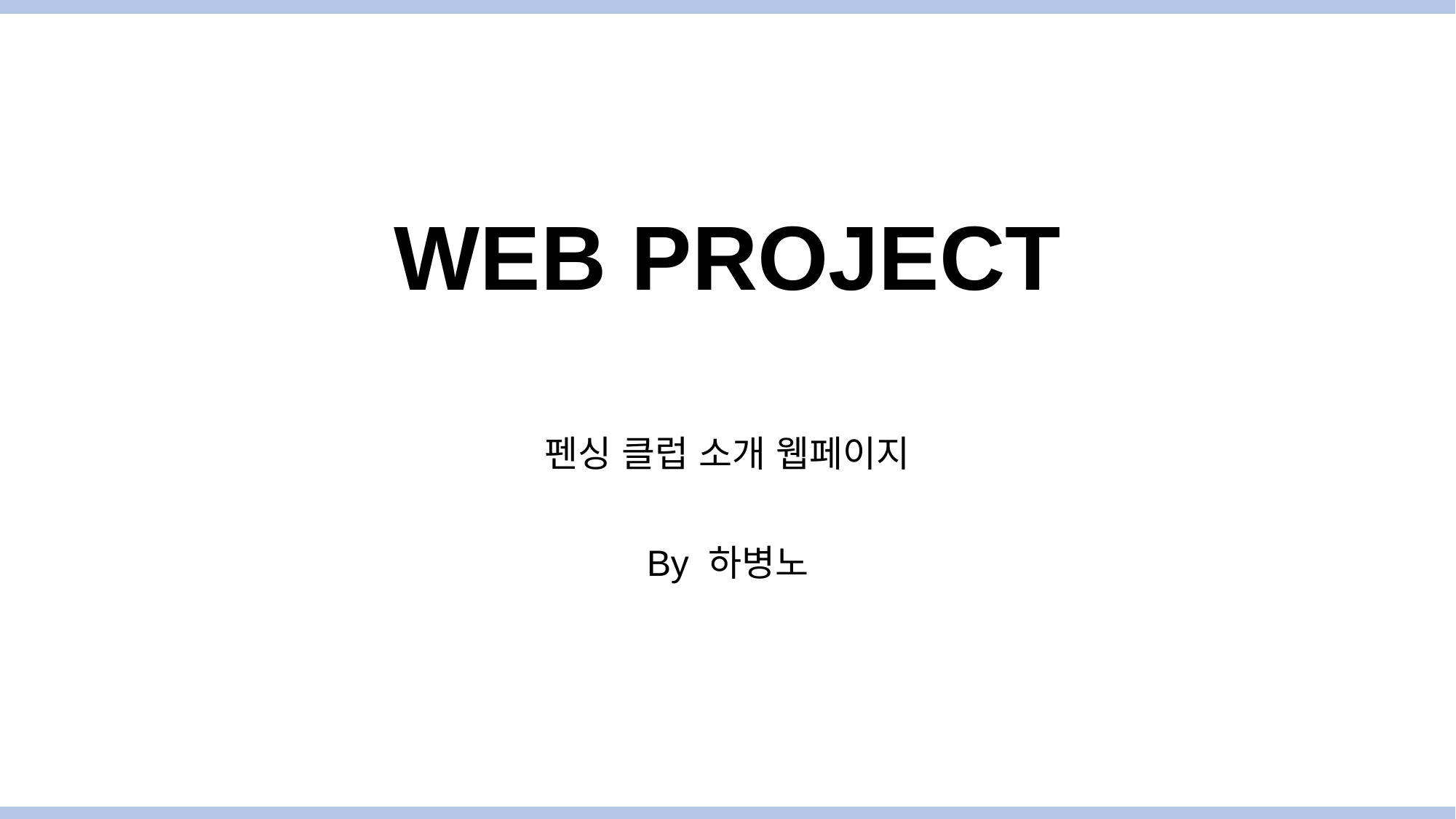

# WEB PROJECT
펜싱 클럽 소개 웹페이지

By 하병노